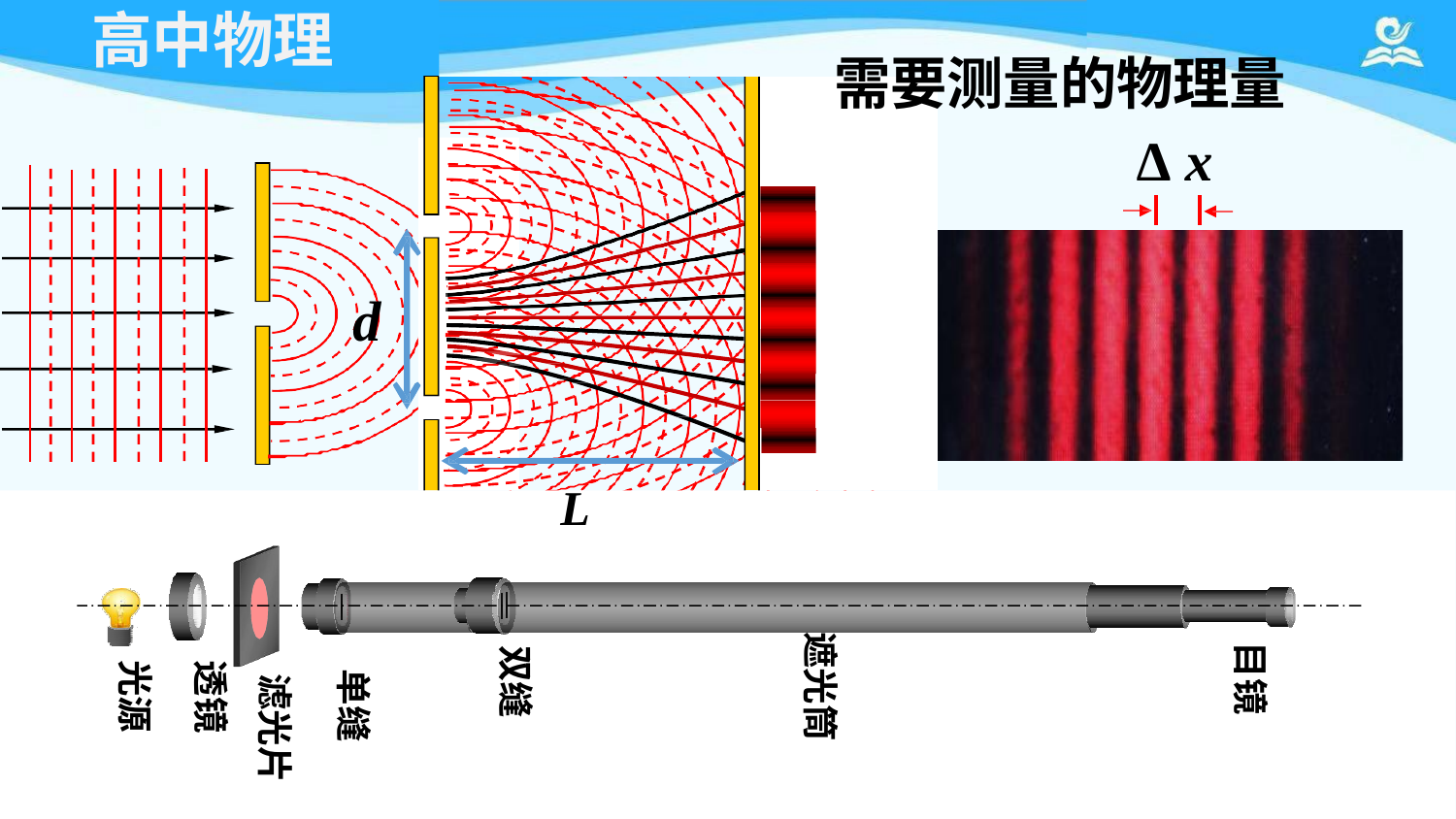

# 高中物理

需要测量的物理量
Δ x

d

L

遮光筒

目镜
双缝
光源
滤光片
透镜
单缝